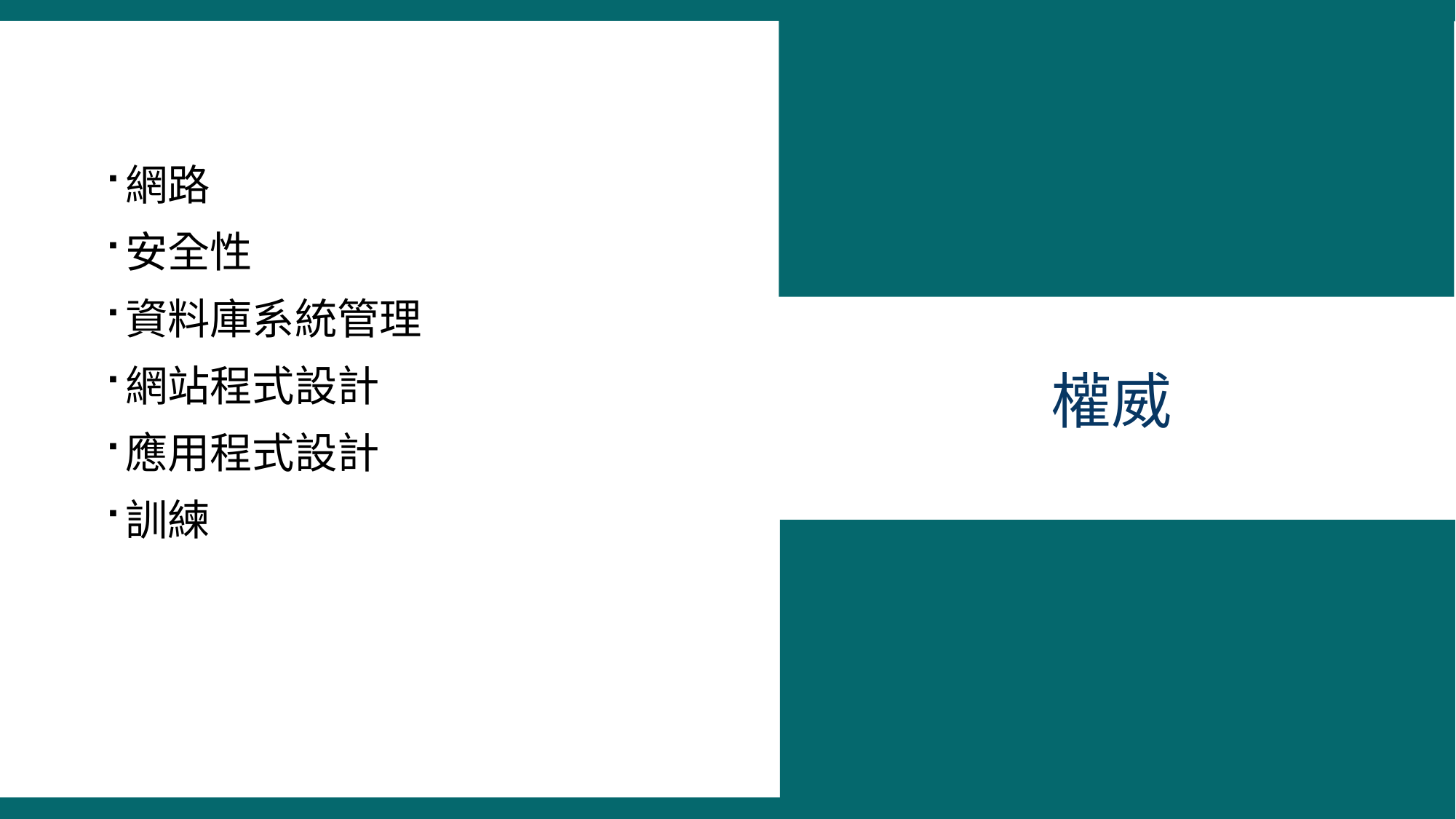

網路
安全性
資料庫系統管理
網站程式設計
應用程式設計
訓練
# 權威